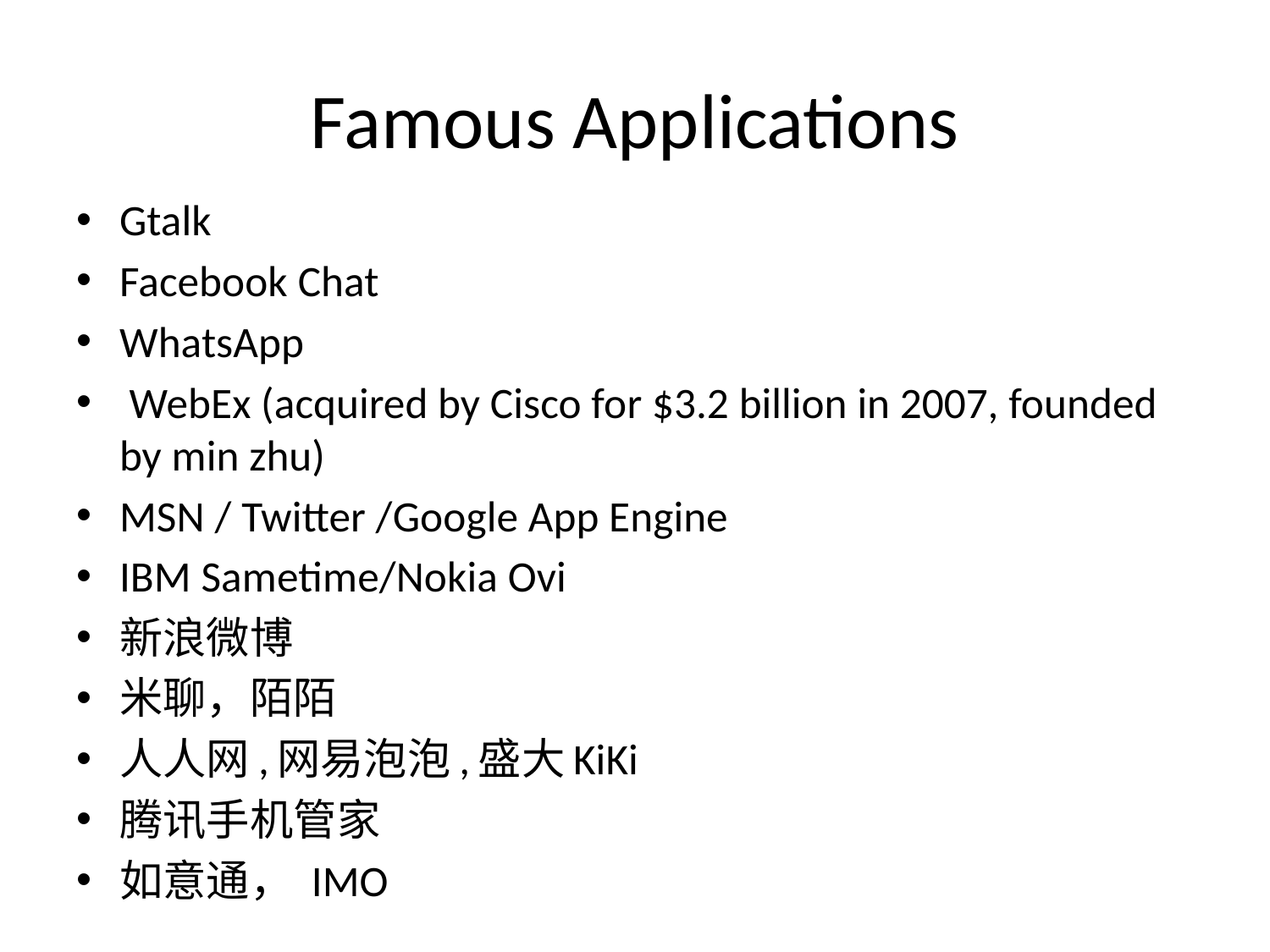

# Famous Applications
Gtalk
Facebook Chat
WhatsApp
 WebEx (acquired by Cisco for $3.2 billion in 2007, founded by min zhu)
MSN / Twitter /Google App Engine
IBM Sametime/Nokia Ovi
新浪微博
米聊，陌陌
人人网,网易泡泡,盛大KiKi
腾讯手机管家
如意通， IMO